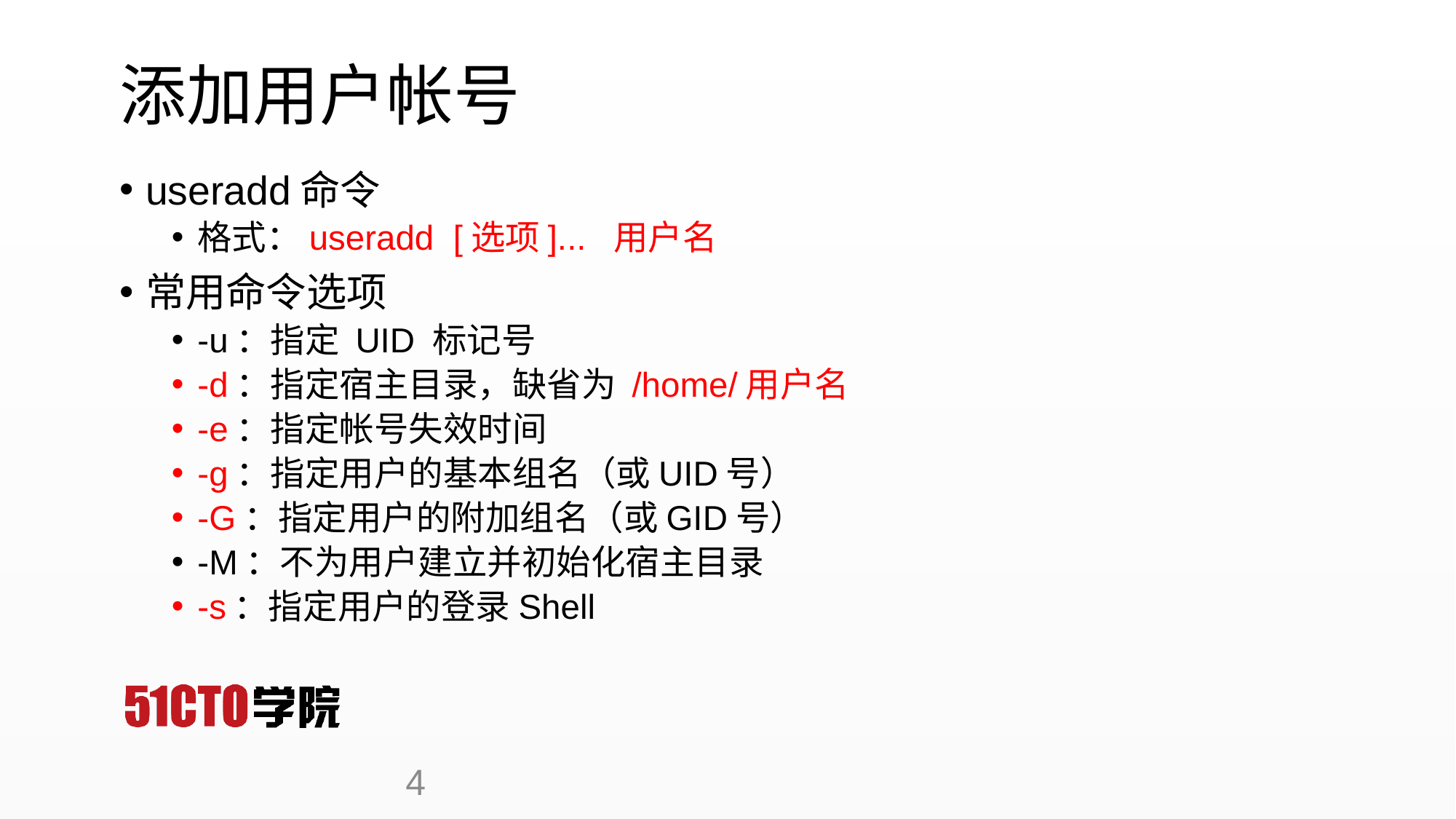

# 添加用户帐号
useradd命令
格式：useradd  [选项]...  用户名
常用命令选项
-u：指定 UID 标记号
-d：指定宿主目录，缺省为 /home/用户名
-e：指定帐号失效时间
-g：指定用户的基本组名（或UID号）
-G：指定用户的附加组名（或GID号）
-M：不为用户建立并初始化宿主目录
-s：指定用户的登录Shell
4